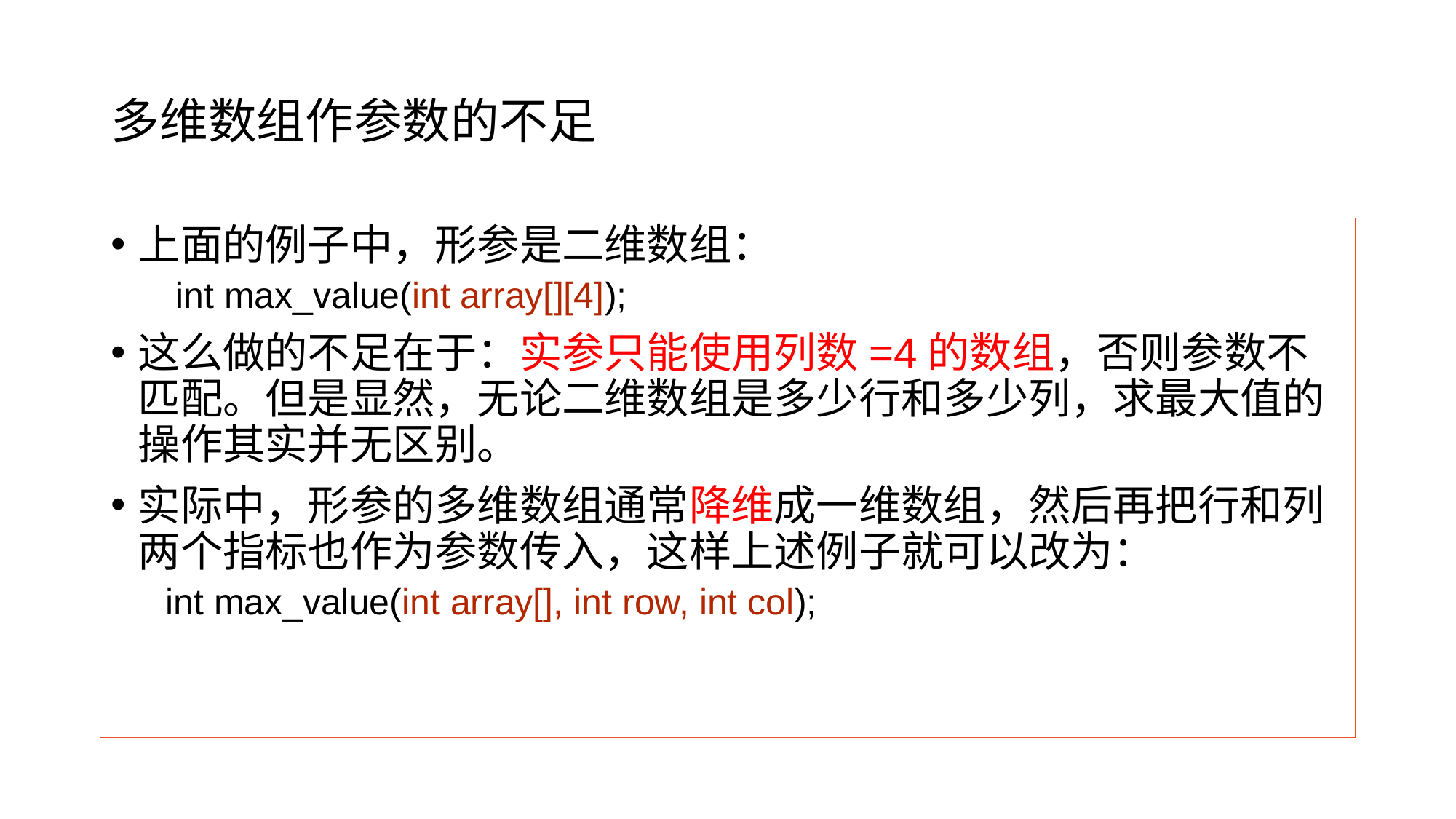

# 多维数组作参数的不足
上面的例子中，形参是二维数组：
 int max_value(int array[][4]);
这么做的不足在于：实参只能使用列数=4的数组，否则参数不匹配。但是显然，无论二维数组是多少行和多少列，求最大值的操作其实并无区别。
实际中，形参的多维数组通常降维成一维数组，然后再把行和列两个指标也作为参数传入，这样上述例子就可以改为：
int max_value(int array[], int row, int col);